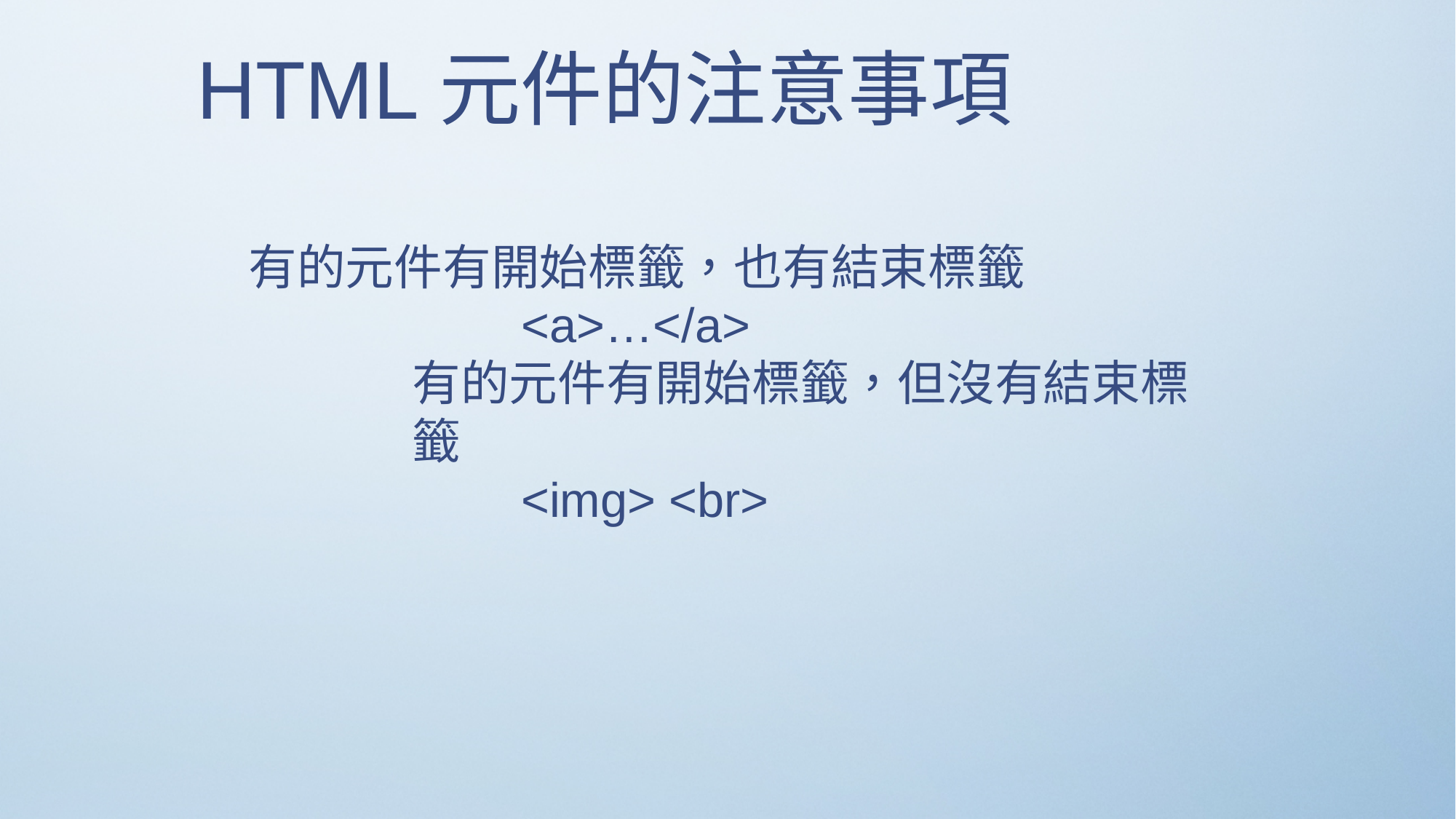

HTML元件的注意事項
有的元件有開始標籤，也有結束標籤
	<a>…</a>
有的元件有開始標籤，但沒有結束標籤
	<img> <br>